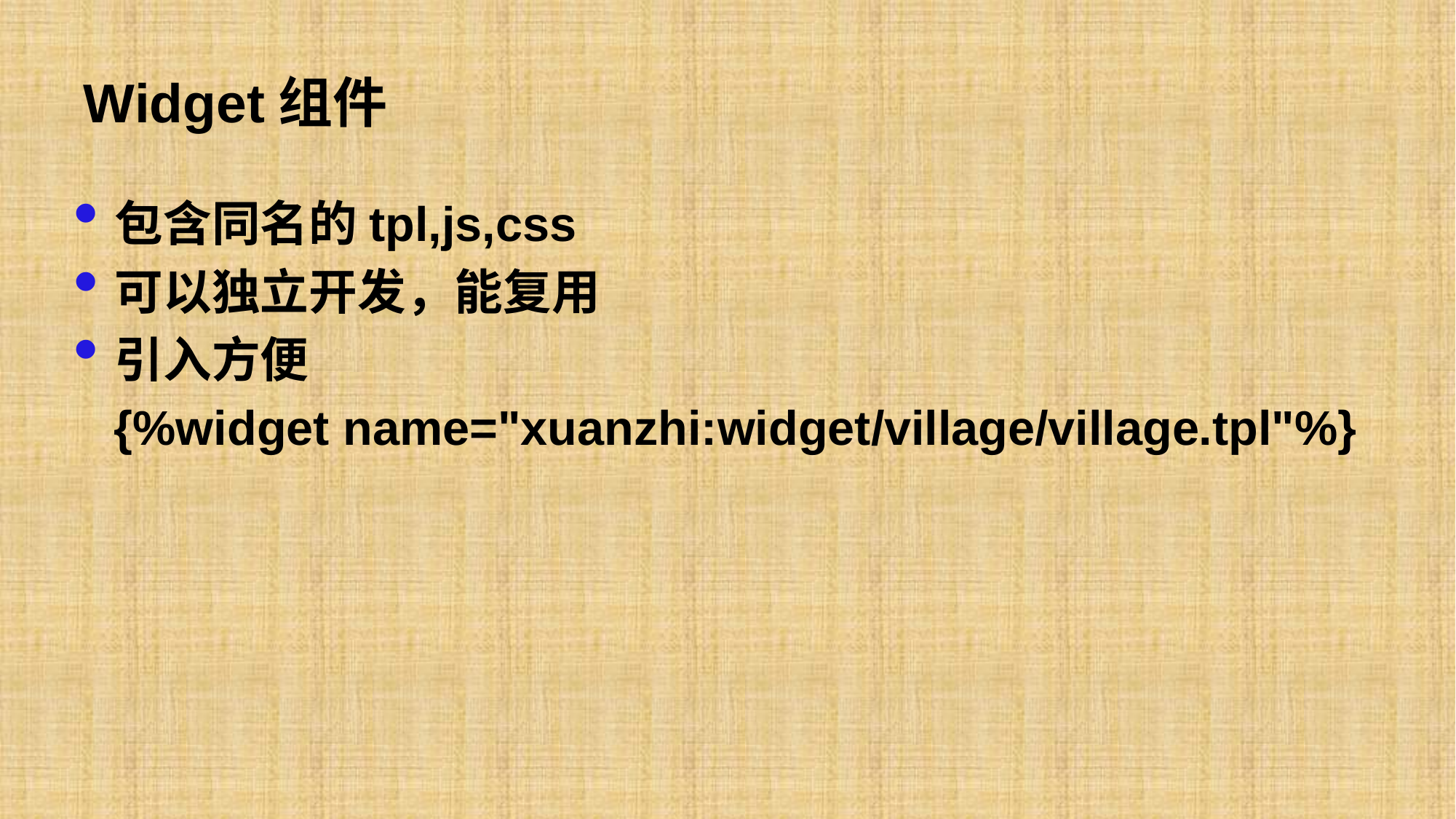

# Widget组件
包含同名的tpl,js,css
可以独立开发，能复用
引入方便
   {%widget name="xuanzhi:widget/village/village.tpl"%}